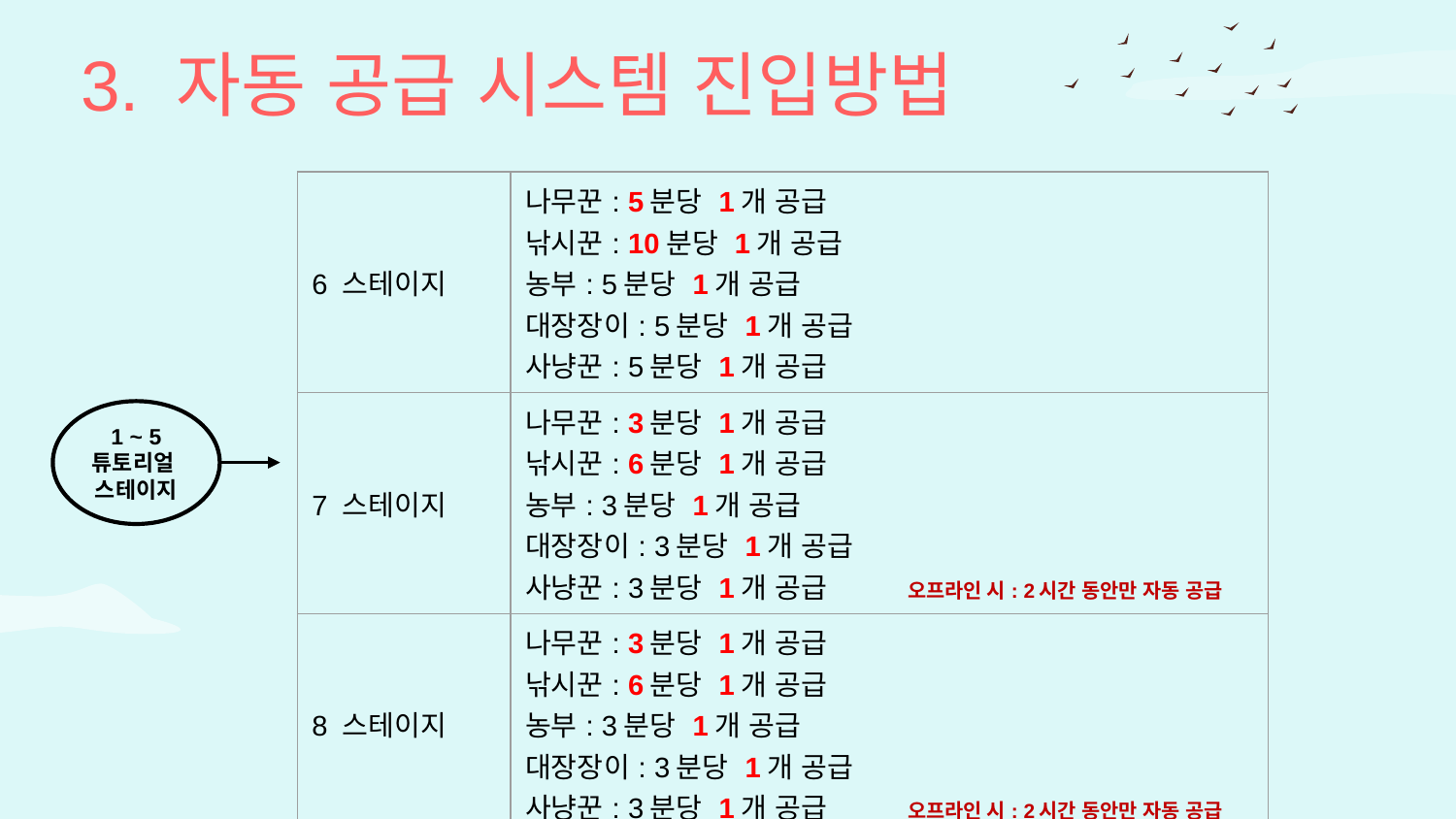

# 3. 자동 공급 시스템 진입방법
| 6 스테이지 | 나무꾼: 5분당 1개 공급 낚시꾼: 10분당 1개 공급 농부: 5분당 1개 공급 대장장이: 5분당 1개 공급 사냥꾼: 5분당 1개 공급 |
| --- | --- |
| 7 스테이지 | 나무꾼: 3분당 1개 공급 낚시꾼: 6분당 1개 공급 농부: 3분당 1개 공급 대장장이: 3분당 1개 공급 사냥꾼: 3분당 1개 공급 오프라인 시: 2시간 동안만 자동 공급 |
| 8 스테이지 | 나무꾼: 3분당 1개 공급 낚시꾼: 6분당 1개 공급 농부: 3분당 1개 공급 대장장이: 3분당 1개 공급 사냥꾼: 3분당 1개 공급 오프라인 시: 2시간 동안만 자동 공급 |
1 ~ 5
튜토리얼
스테이지